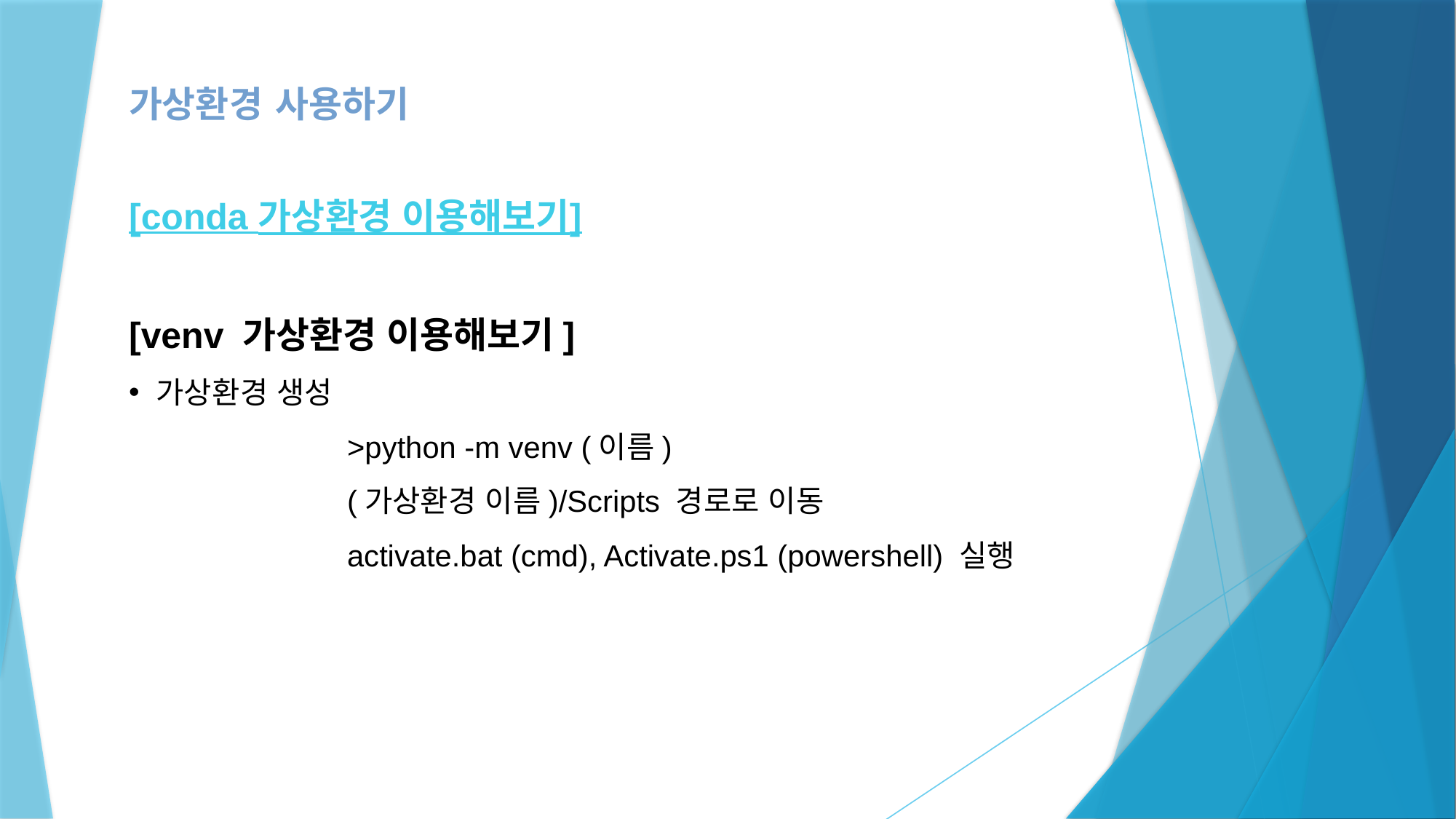

가상환경 사용하기
[conda 가상환경 이용해보기]

[venv 가상환경 이용해보기]
가상환경 생성
		>python -m venv (이름)
		(가상환경 이름)/Scripts 경로로 이동
		activate.bat (cmd), Activate.ps1 (powershell) 실행